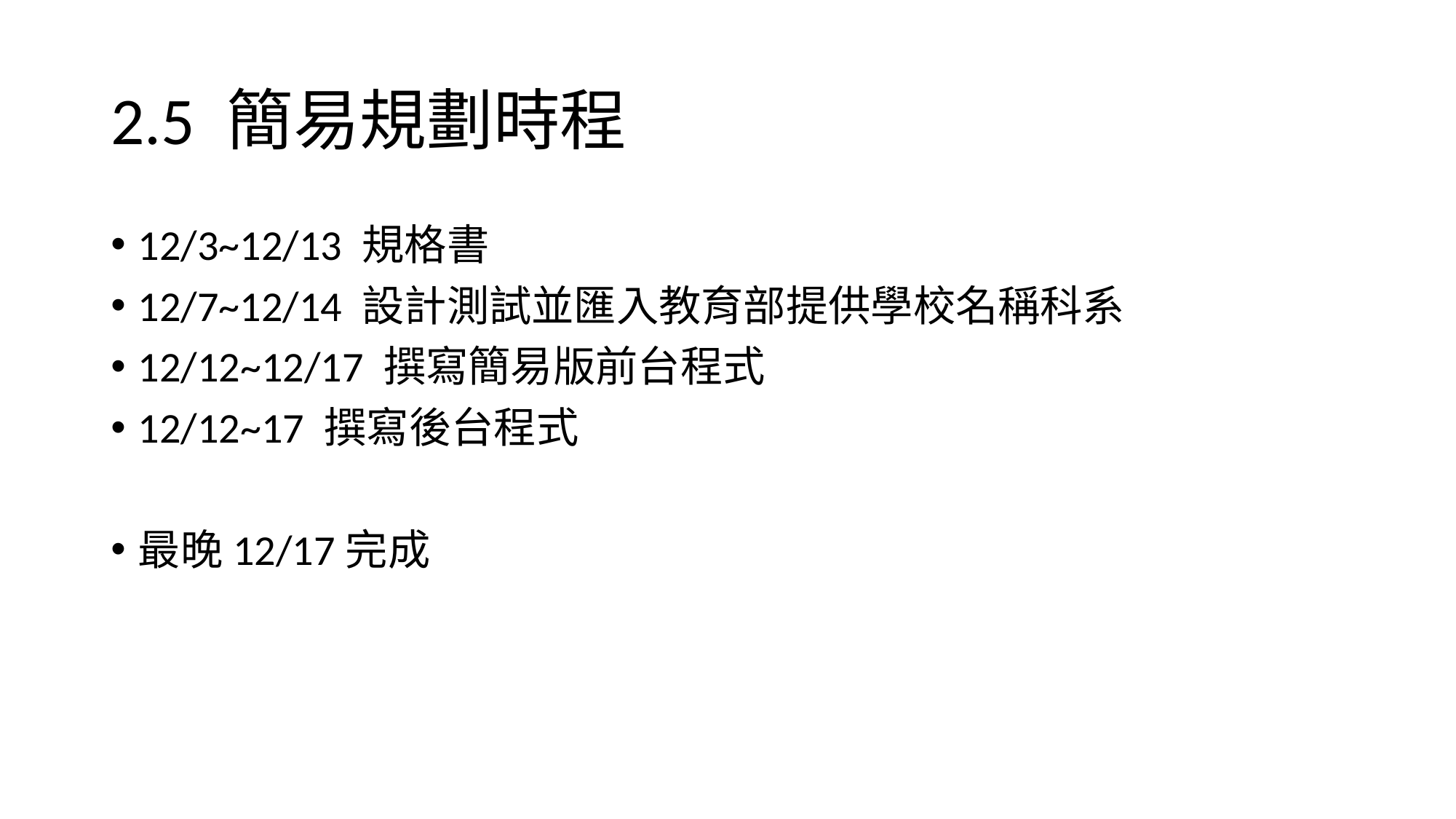

# 2.5 簡易規劃時程
12/3~12/13 規格書
12/7~12/14 設計測試並匯入教育部提供學校名稱科系
12/12~12/17 撰寫簡易版前台程式
12/12~17 撰寫後台程式

最晚12/17完成